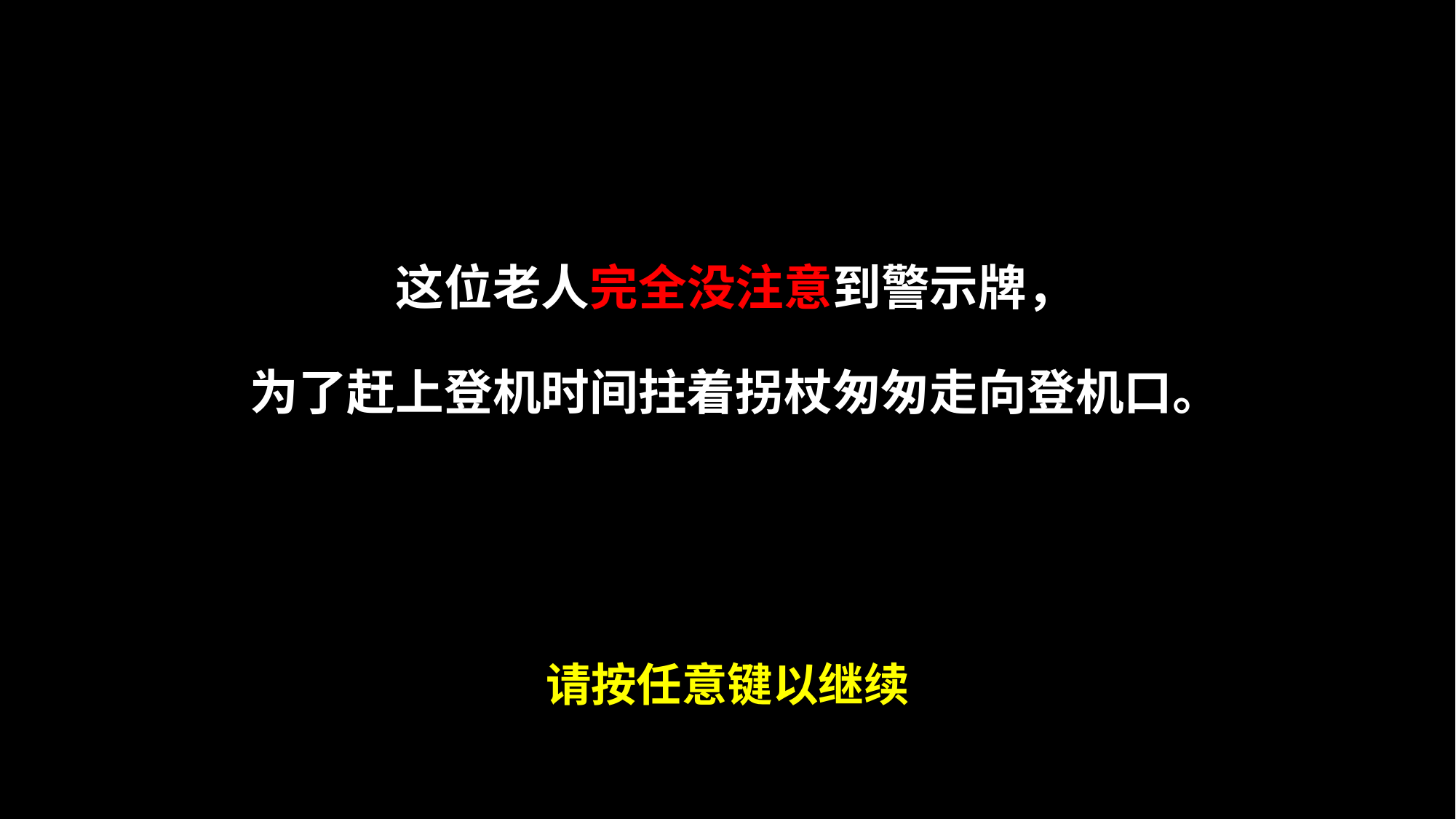

# 这位老人完全没注意到警示牌， 为了赶上登机时间拄着拐杖匆匆走向登机口。
请按任意键以继续